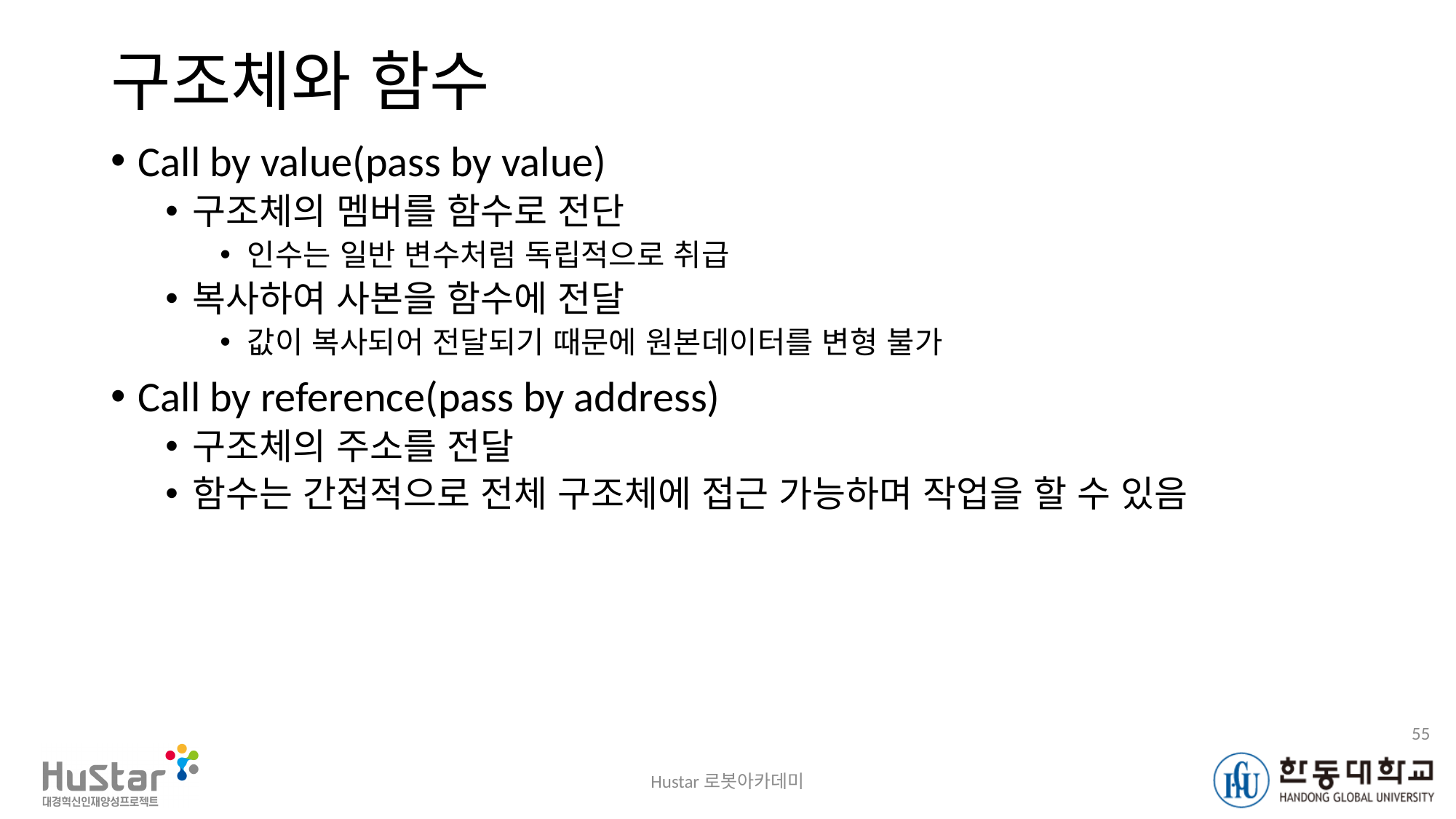

# 구조체와 함수
Call by value(pass by value)
구조체의 멤버를 함수로 전단
인수는 일반 변수처럼 독립적으로 취급
복사하여 사본을 함수에 전달
값이 복사되어 전달되기 때문에 원본데이터를 변형 불가
Call by reference(pass by address)
구조체의 주소를 전달
함수는 간접적으로 전체 구조체에 접근 가능하며 작업을 할 수 있음

55
Hustar로봇아카데미